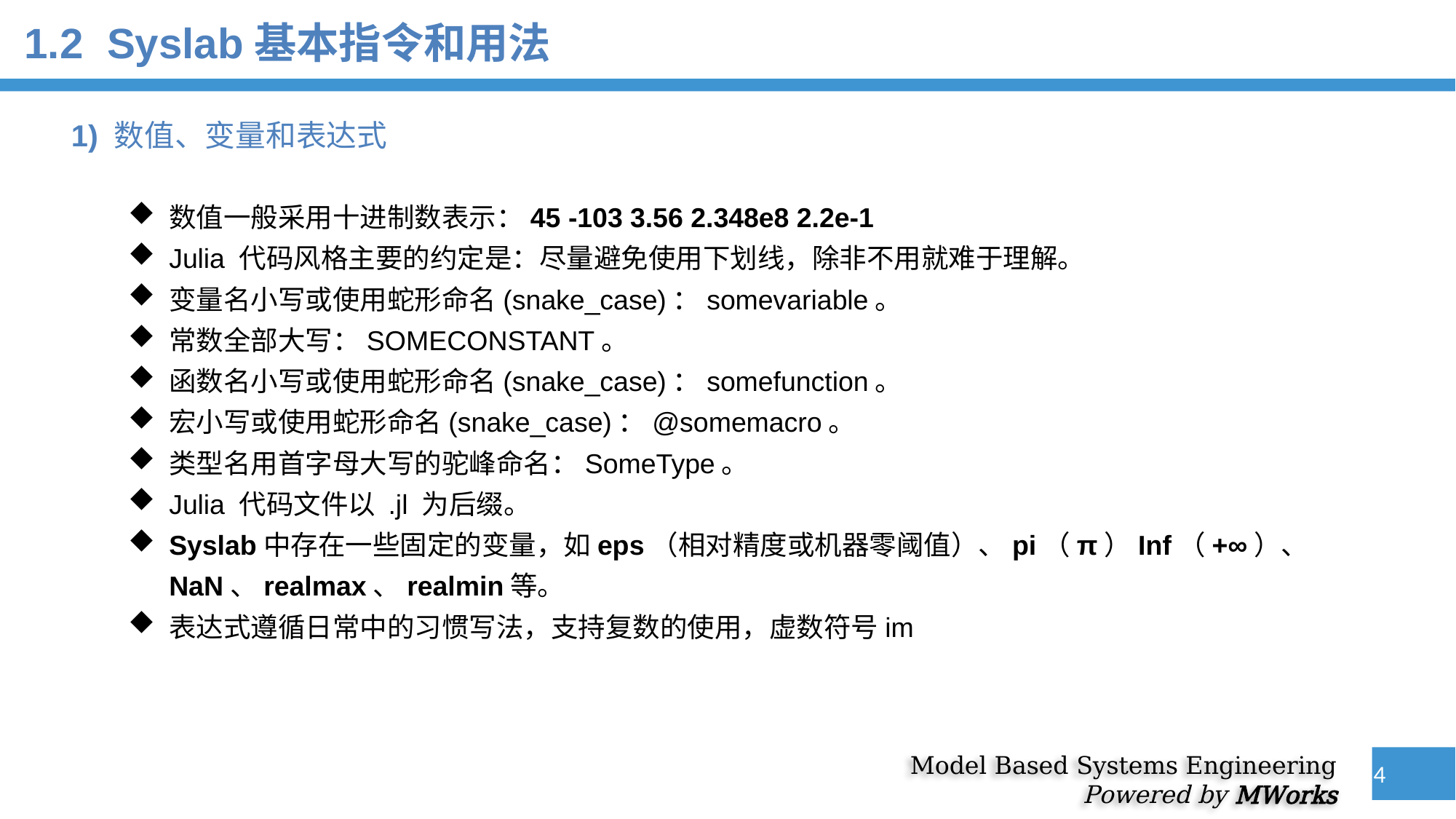

1.2  Syslab基本指令和用法
      1) 数值、变量和表达式
数值一般采用十进制数表示：45 -103 3.56 2.348e8 2.2e-1
Julia 代码风格主要的约定是：尽量避免使用下划线，除非不用就难于理解。
变量名小写或使用蛇形命名(snake_case)：somevariable。
常数全部大写：SOMECONSTANT。
函数名小写或使用蛇形命名(snake_case)：somefunction。
宏小写或使用蛇形命名(snake_case)：@somemacro。
类型名用首字母大写的驼峰命名：SomeType。
Julia 代码文件以 .jl 为后缀。
Syslab中存在一些固定的变量，如eps（相对精度或机器零阈值）、pi（π）Inf（+∞）、NaN、realmax、realmin等。
表达式遵循日常中的习惯写法，支持复数的使用，虚数符号im